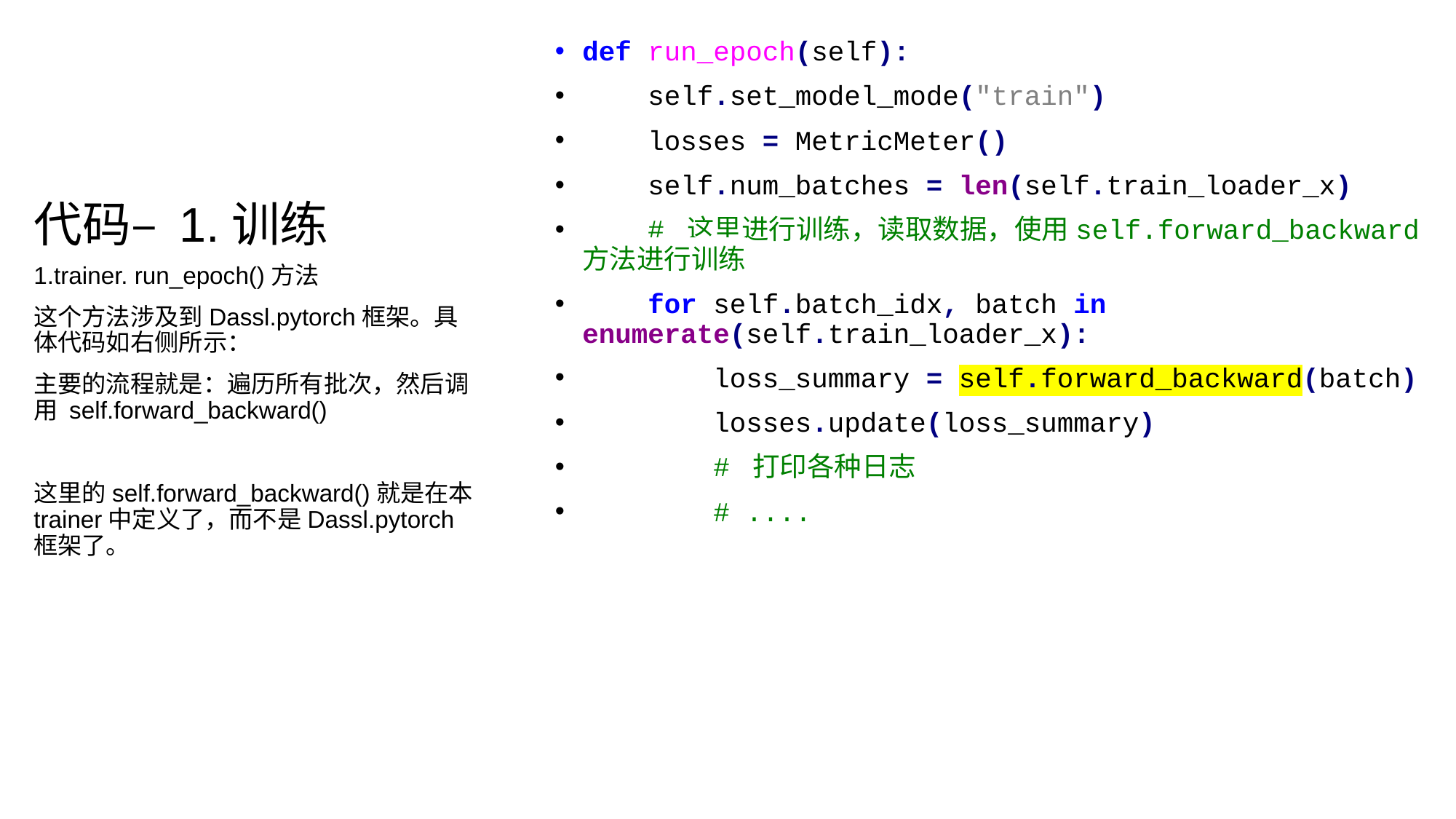

def run_epoch(self):
    self.set_model_mode("train")
    losses = MetricMeter()
    self.num_batches = len(self.train_loader_x)
    # 这里进行训练，读取数据，使用self.forward_backward方法进行训练
    for self.batch_idx, batch in enumerate(self.train_loader_x):
        loss_summary = self.forward_backward(batch)
        losses.update(loss_summary)
        # 打印各种日志
        # ....
# 代码– 1.训练
1.trainer. run_epoch()方法
这个方法涉及到Dassl.pytorch框架。具体代码如右侧所示：
主要的流程就是：遍历所有批次，然后调用 self.forward_backward()

这里的self.forward_backward()就是在本trainer中定义了，而不是Dassl.pytorch框架了。